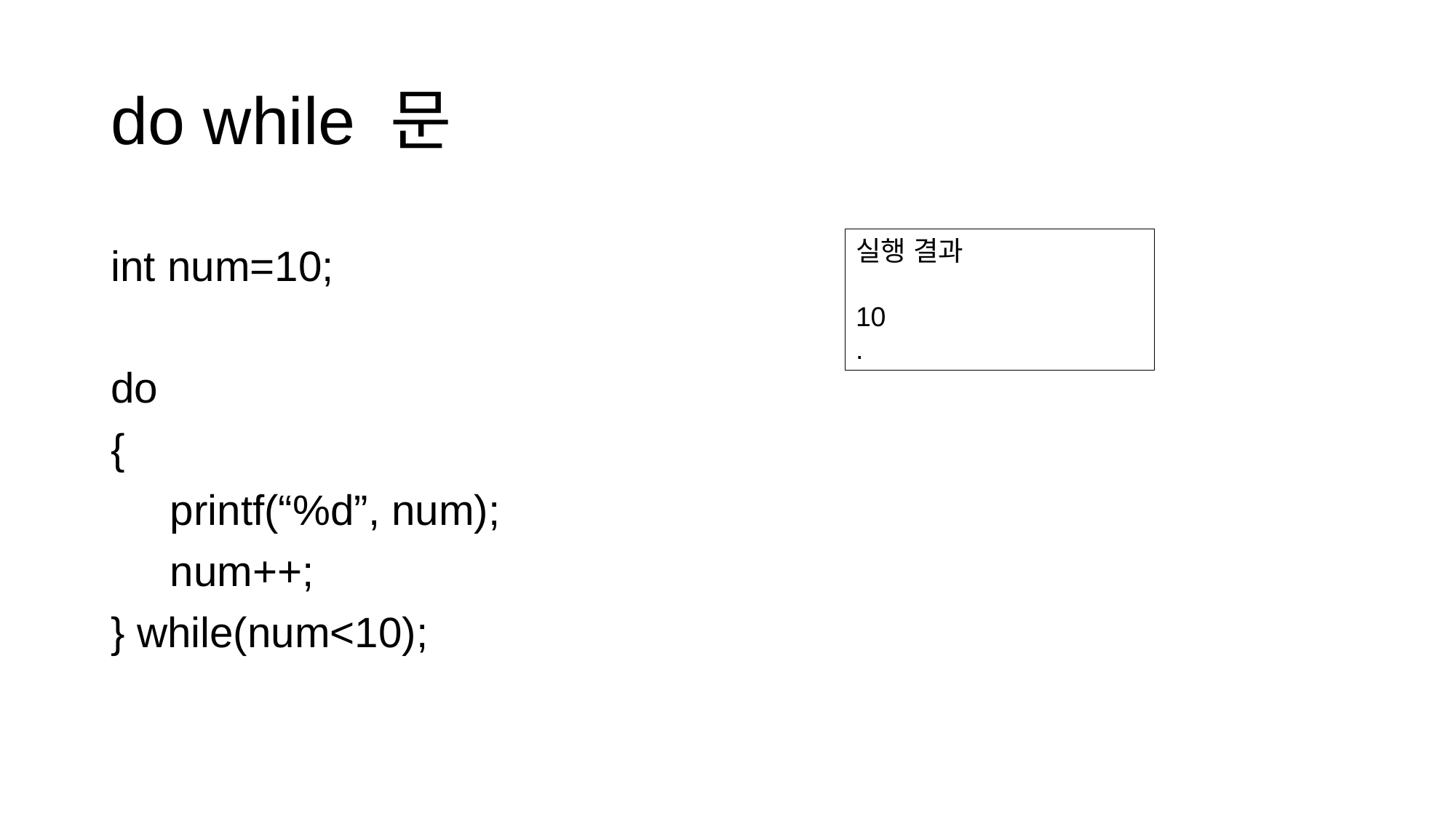

# do while 문

int num=10;

do
{
     printf(“%d”, num);
     num++;
} while(num<10);

실행 결과

10
.